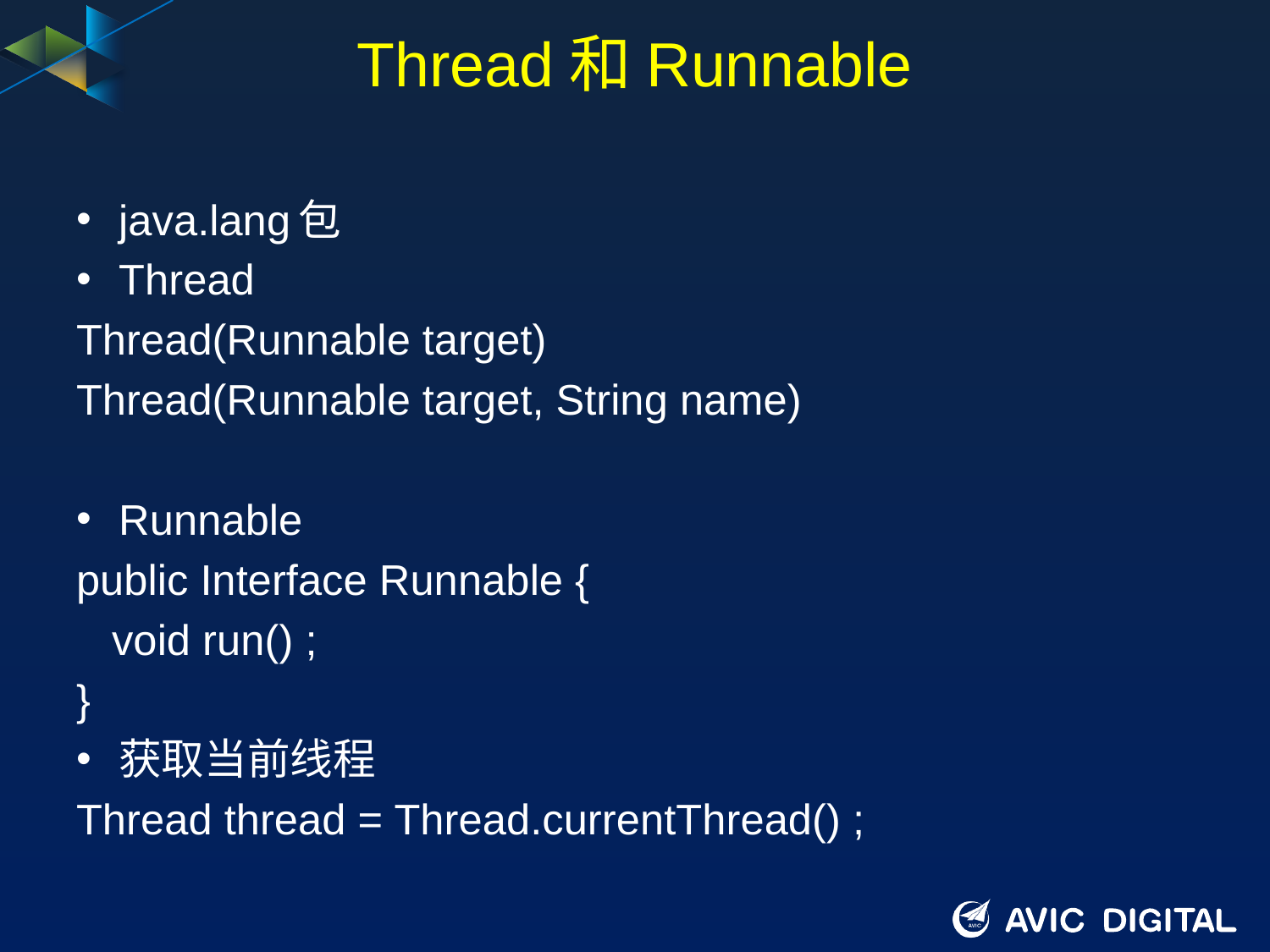

# Thread和Runnable
java.lang包
Thread
Thread(Runnable target)
Thread(Runnable target, String name)

Runnable
public Interface Runnable {
   void run() ;
}
获取当前线程
Thread thread = Thread.currentThread() ;